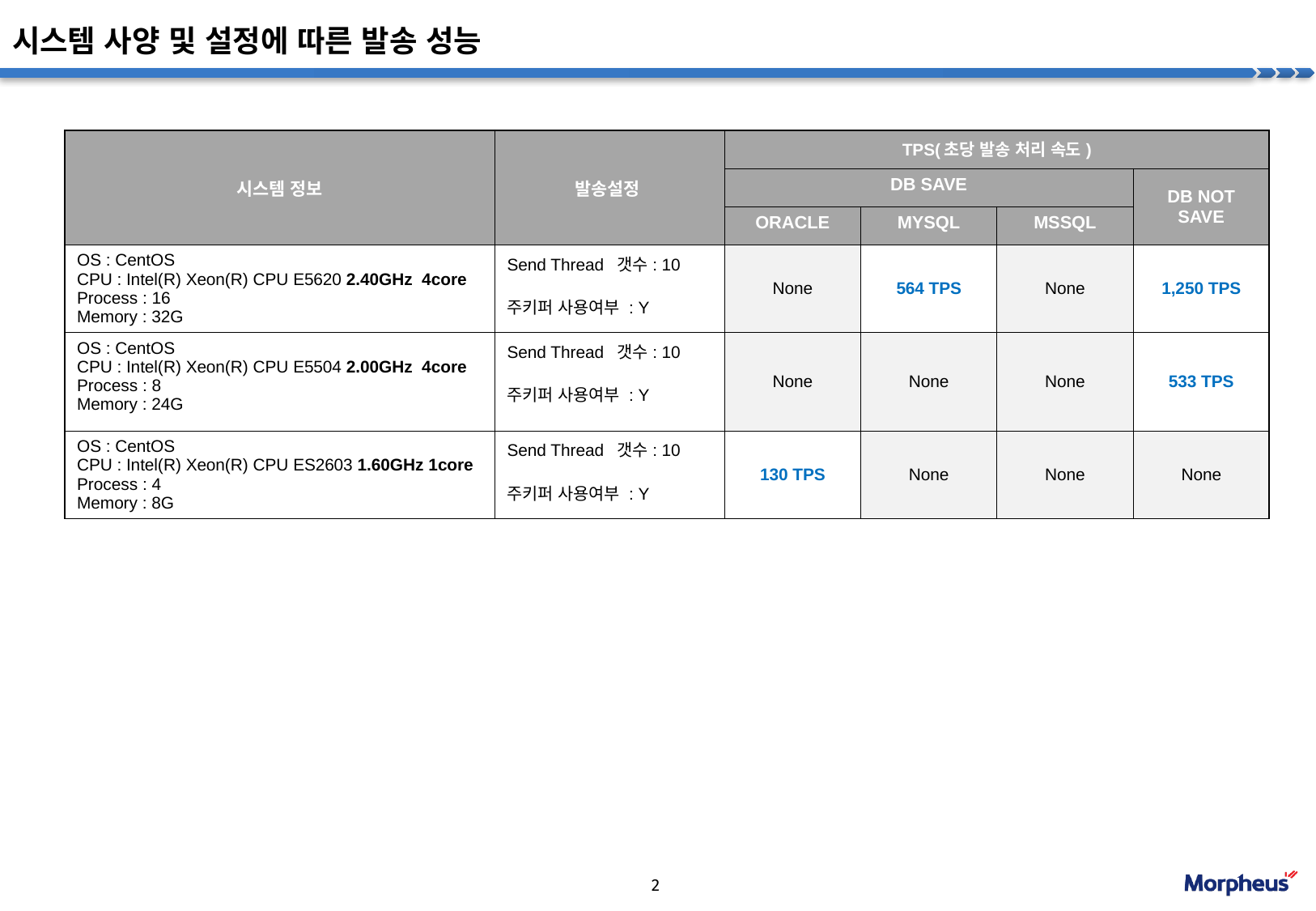

# 시스템 사양 및 설정에 따른 발송 성능
| 시스템 정보 | 발송설정 | TPS(초당 발송 처리 속도) |  |  |  |
| --- | --- | --- | --- | --- | --- |
|  |  | DB SAVE |  |  | DB NOT SAVE |
|  |  | ORACLE | MYSQL | MSSQL |  |
| OS : CentOS CPU : Intel(R) Xeon(R) CPU E5620 2.40GHz 4core Process : 16 Memory : 32G | Send Thread 갯수: 10 주키퍼 사용여부 : Y | None | 564 TPS | None | 1,250 TPS |
| OS : CentOS CPU : Intel(R) Xeon(R) CPU E5504 2.00GHz 4core Process : 8 Memory : 24G | Send Thread 갯수: 10 주키퍼 사용여부 : Y | None | None | None | 533 TPS |
| OS : CentOS CPU : Intel(R) Xeon(R) CPU ES2603 1.60GHz 1core Process : 4 Memory : 8G | Send Thread 갯수: 10 주키퍼 사용여부 : Y | 130 TPS | None | None | None |